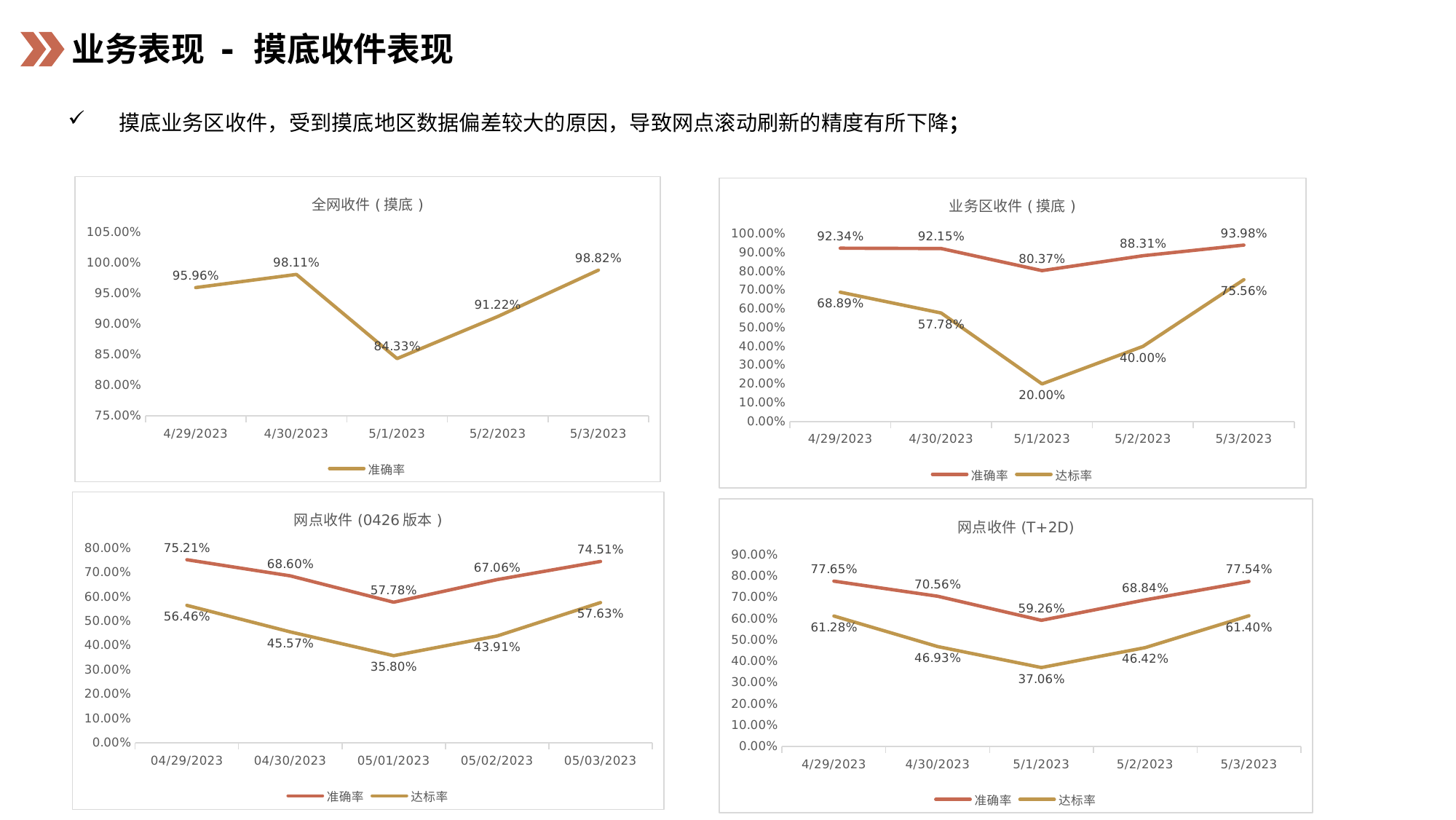

业务表现 - 摸底收件表现

 摸底业务区收件，受到摸底地区数据偏差较大的原因，导致网点滚动刷新的精度有所下降；

### Chart: 全网收件(摸底)

| Category | 准确率 |
|---|---|
| 45045 | 0.959579417680493 |
| 45046 | 0.981073161979149 |
| 45047 | 0.843338723525352 |
| 45048 | 0.912237024648891 |
| 45049 | 0.988207497340765 |

### Chart: 业务区收件(摸底)

| Category | 准确率 | 达标率 |
|---|---|---|
| 45045 | 0.923401850228977 | 0.688888888888889 |
| 45046 | 0.921470725288707 | 0.577777777777778 |
| 45047 | 0.803683071569824 | 0.2 |
| 45048 | 0.883082330468716 | 0.4 |
| 45049 | 0.939776275775348 | 0.755555555555556 |

### Chart: 网点收件(0426版本)

| Category | 准确率 | 达标率 |
|---|---|---|
| 45045 | 0.752147013154087 | 0.564647750243318 |
| 45046 | 0.685953080681172 | 0.455719972958762 |
| 45047 | 0.577799519180716 | 0.358006155694017 |
| 45048 | 0.670642435841986 | 0.439051834070962 |
| 45049 | 0.745116252494758 | 0.576291519832046 |

### Chart: 网点收件(T+2D)

| Category | 准确率 | 达标率 |
|---|---|---|
| 45045 | 0.776474060633421 | 0.612787302537995 |
| 45046 | 0.70563925283329 | 0.469285070591769 |
| 45047 | 0.592611393712399 | 0.370628845865226 |
| 45048 | 0.688445809241296 | 0.464232153569286 |
| 45049 | 0.775365650133975 | 0.613954882710035 |